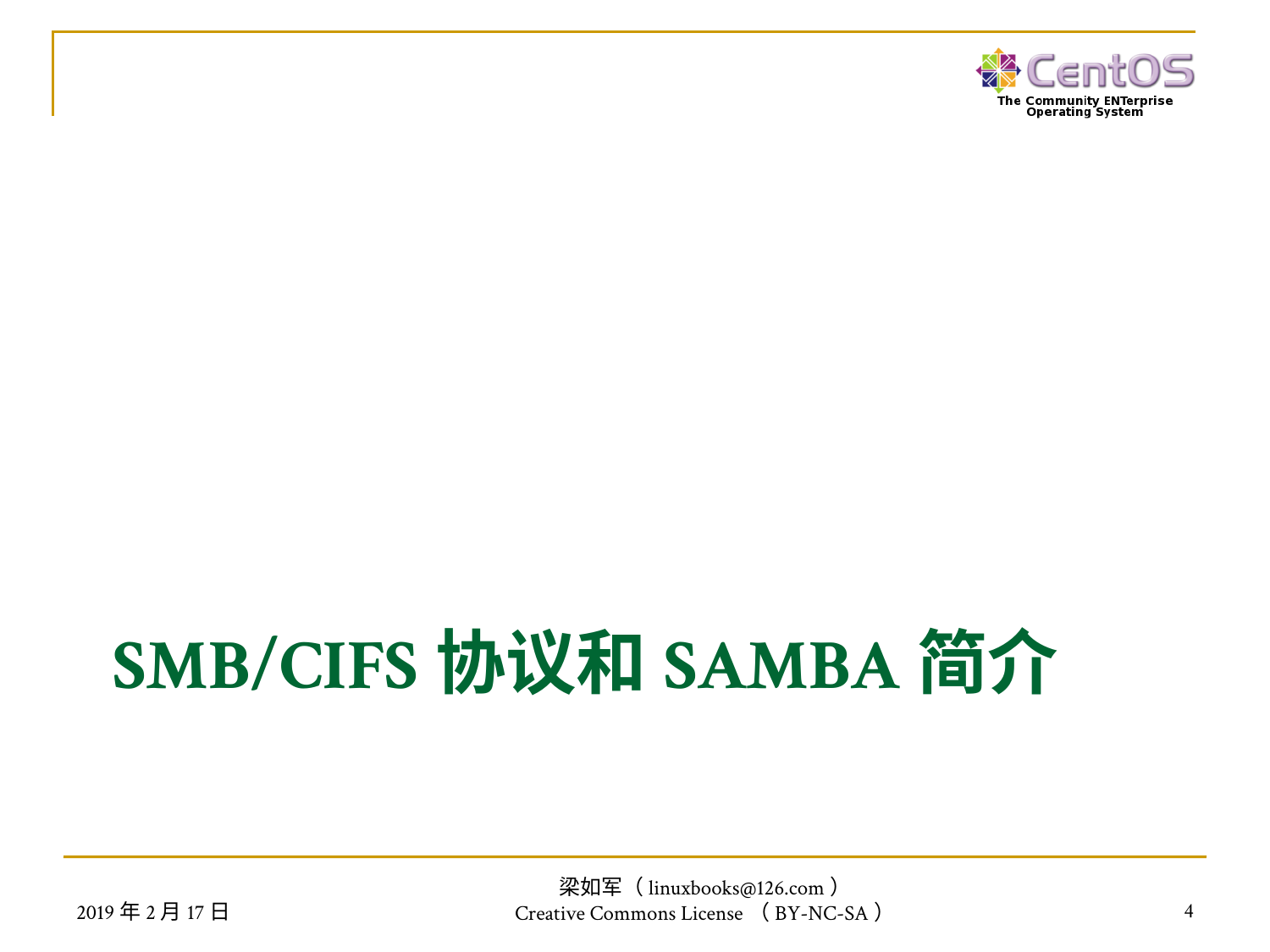

# SMB/CIFS协议和Samba简介
2019年2月17日
4
梁如军（linuxbooks@126.com）
Creative Commons License（BY-NC-SA）